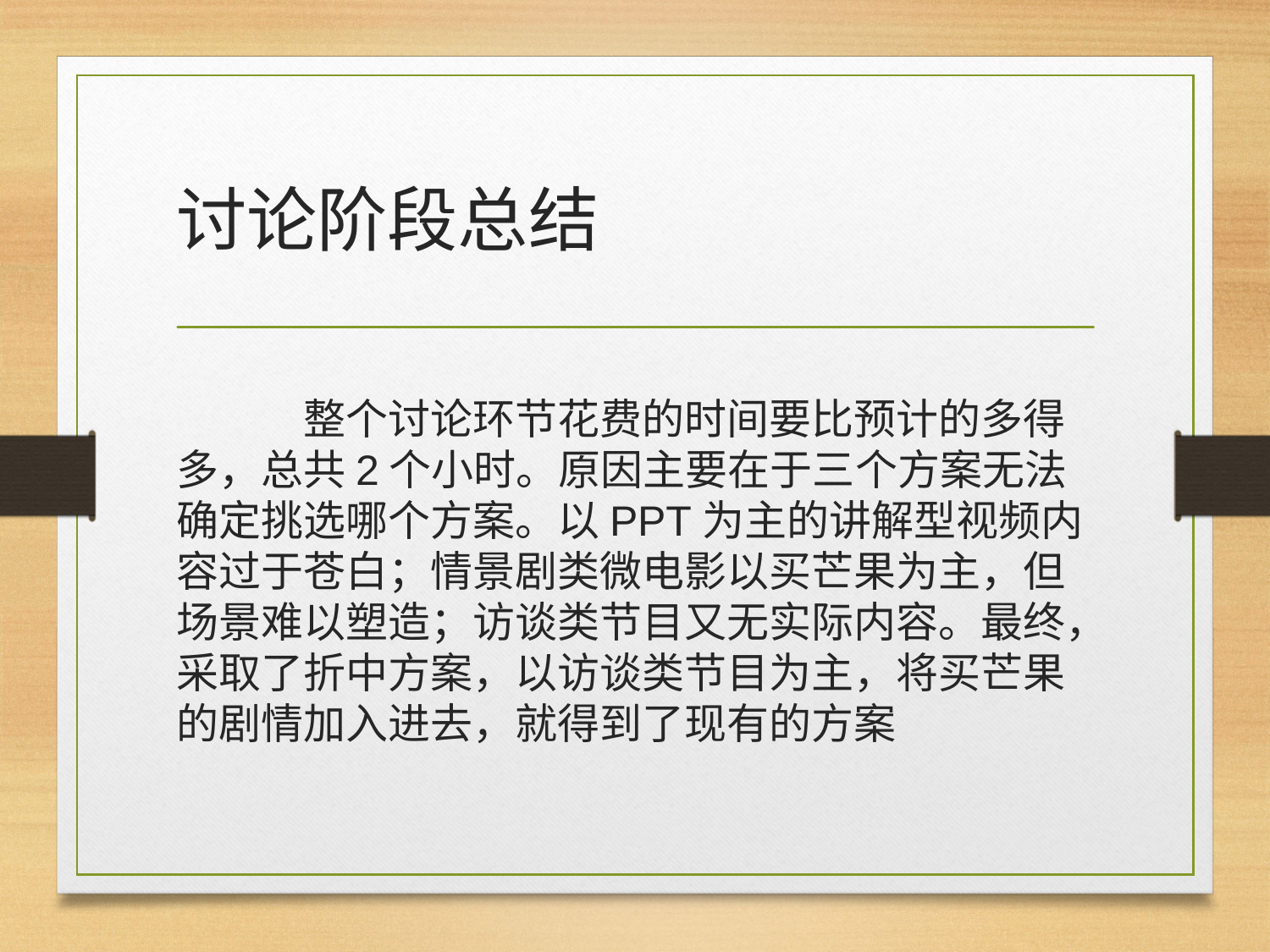

# 讨论阶段总结
	整个讨论环节花费的时间要比预计的多得多，总共2个小时。原因主要在于三个方案无法确定挑选哪个方案。以PPT为主的讲解型视频内容过于苍白；情景剧类微电影以买芒果为主，但场景难以塑造；访谈类节目又无实际内容。最终，采取了折中方案，以访谈类节目为主，将买芒果的剧情加入进去，就得到了现有的方案